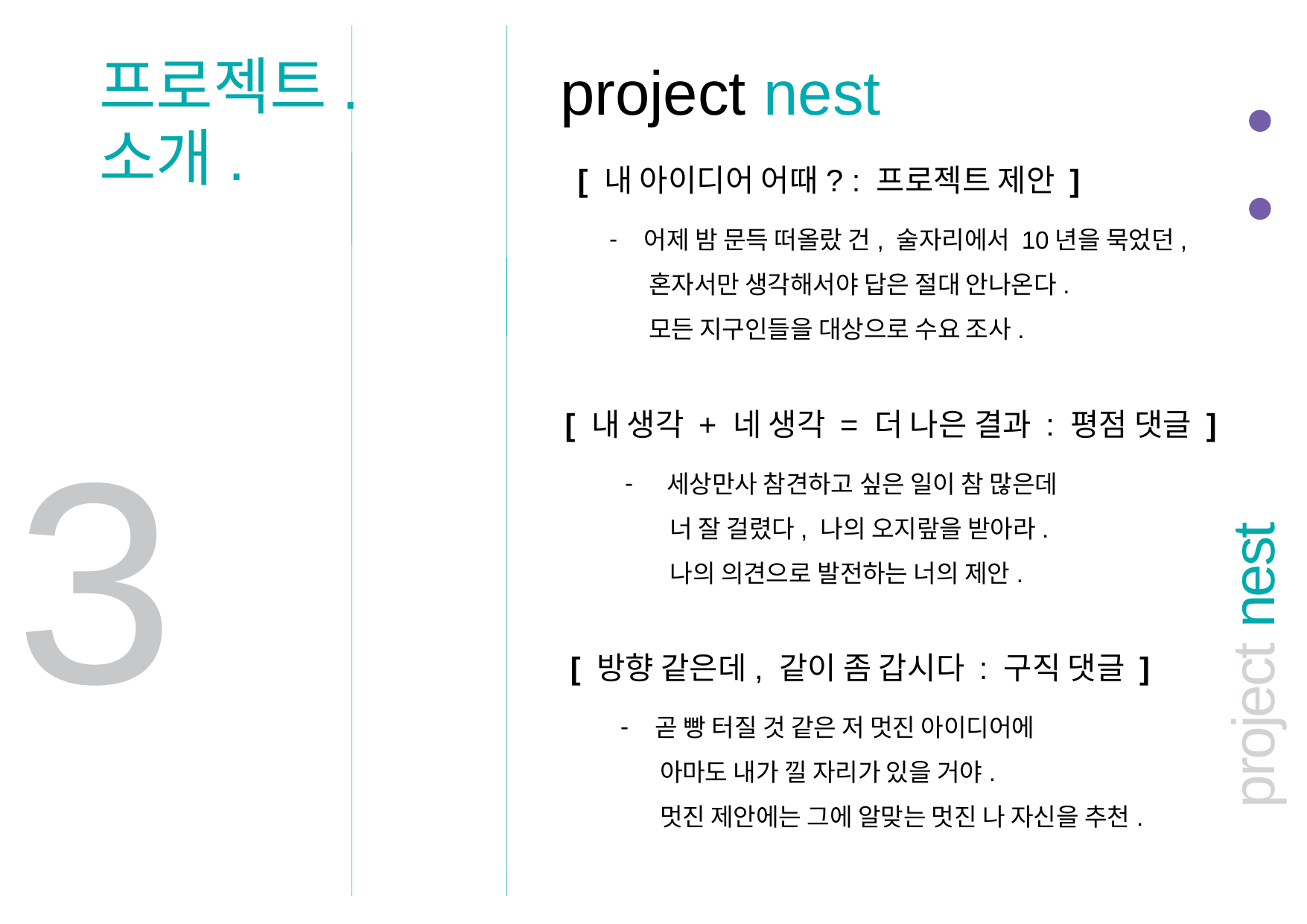

프로젝트.
소개.
project nest
[ 내 아이디어 어때? : 프로젝트 제안 ]
어제 밤 문득 떠올랐 건, 술자리에서 10년을 묵었던,
      혼자서만 생각해서야 답은 절대 안나온다.
      모든 지구인들을 대상으로 수요 조사.
[ 내 생각 + 네 생각 = 더 나은 결과 : 평점 댓글 ]
세상만사 참견하고 싶은 일이 참 많은데
       너 잘 걸렸다, 나의 오지랖을 받아라.
       나의 의견으로 발전하는 너의 제안.
3
project nest
[ 방향 같은데, 같이 좀 갑시다 : 구직 댓글 ]
곧 빵 터질 것 같은 저 멋진 아이디어에
      아마도 내가 낄 자리가 있을 거야.
      멋진 제안에는 그에 알맞는 멋진 나 자신을 추천.